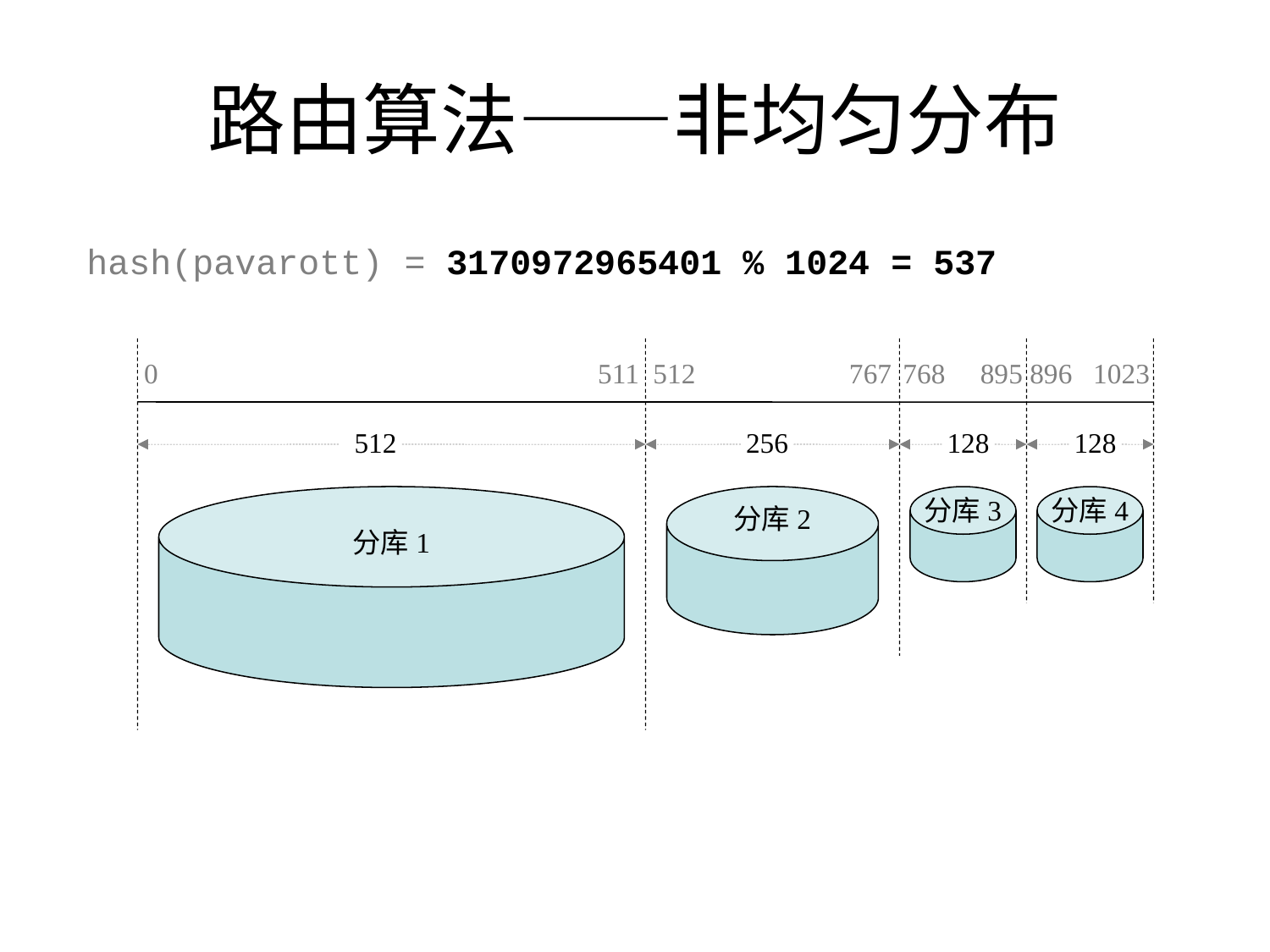

# 路由算法——非均匀分布
hash(pavarott) = 3170972965401 % 1024 = 537

0                                                               511
512                      767
768     895 896   1023

512
256
128
128

分库3

分库4
分库2
分库1